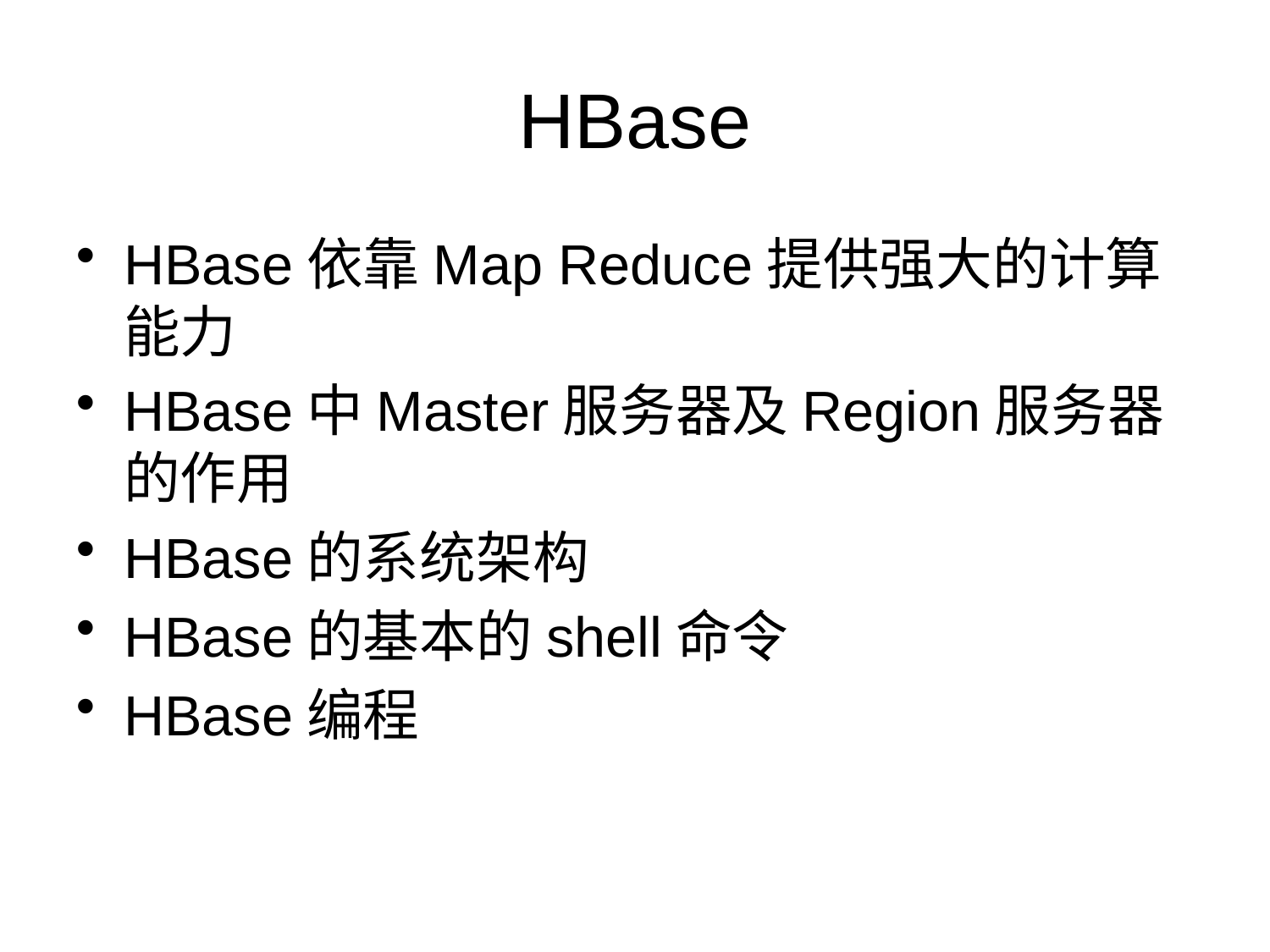

# HBase
HBase依靠Map Reduce提供强大的计算能力
HBase中Master服务器及Region服务器的作用
HBase的系统架构
HBase的基本的shell命令
HBase编程